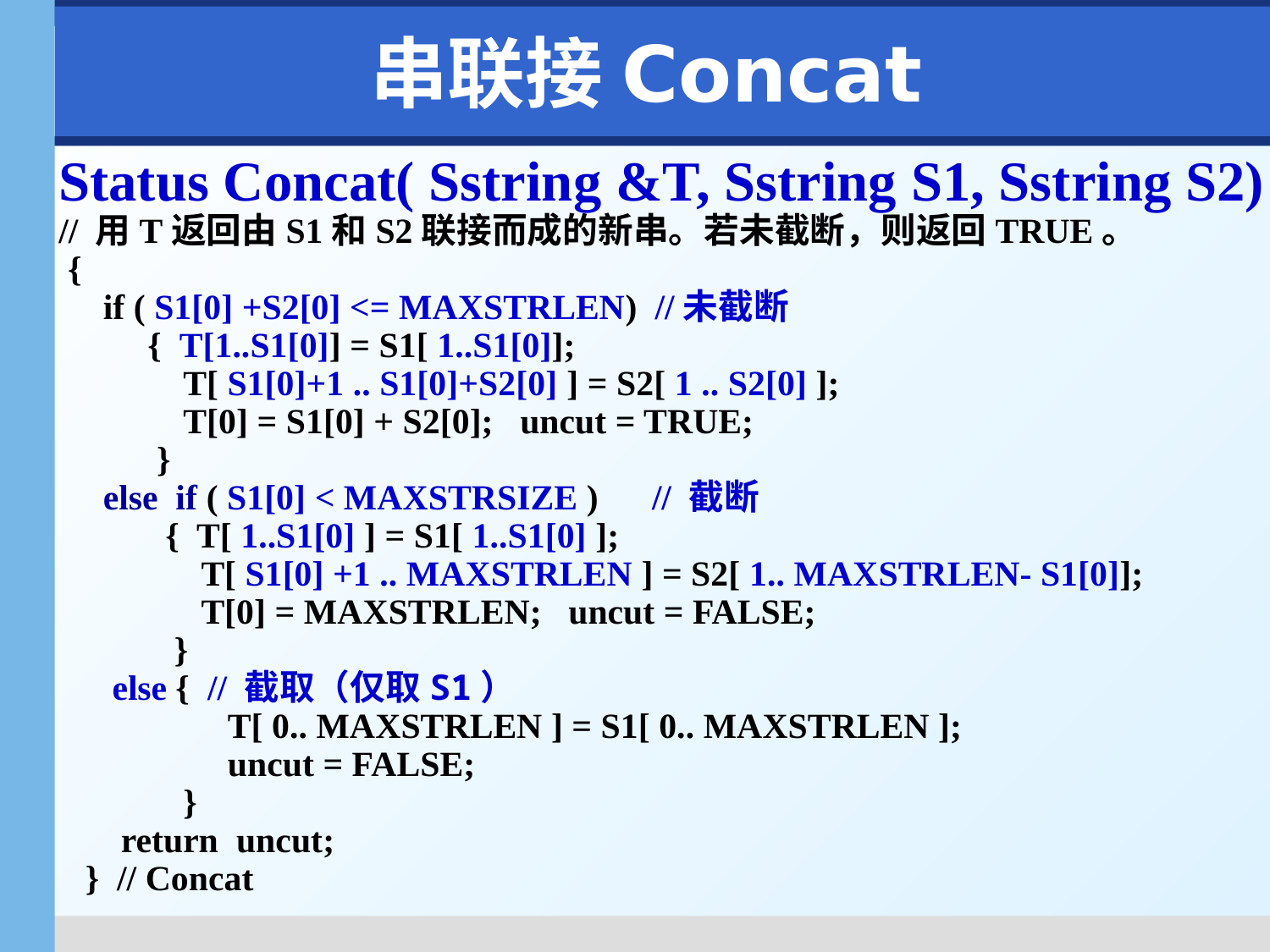

# 串联接Concat
Status Concat( Sstring &T, Sstring S1, Sstring S2)
// 用T返回由S1和S2联接而成的新串。若未截断，则返回TRUE。
 {
     if ( S1[0] +S2[0] <= MAXSTRLEN)  //未截断
          {  T[1..S1[0]] = S1[ 1..S1[0]];
              T[ S1[0]+1 .. S1[0]+S2[0] ] = S2[ 1 .. S2[0] ];
              T[0] = S1[0] + S2[0];   uncut = TRUE;
           }
     else  if ( S1[0] < MAXSTRSIZE )      // 截断
            {  T[ 1..S1[0] ] = S1[ 1..S1[0] ];
                T[ S1[0] +1 .. MAXSTRLEN ] = S2[ 1.. MAXSTRLEN- S1[0]];
                T[0] = MAXSTRLEN;   uncut = FALSE;
             }
      else {  // 截取（仅取S1）
                   T[ 0.. MAXSTRLEN ] = S1[ 0.. MAXSTRLEN ];
                   uncut = FALSE;
              }
       return  uncut;
   }  // Concat